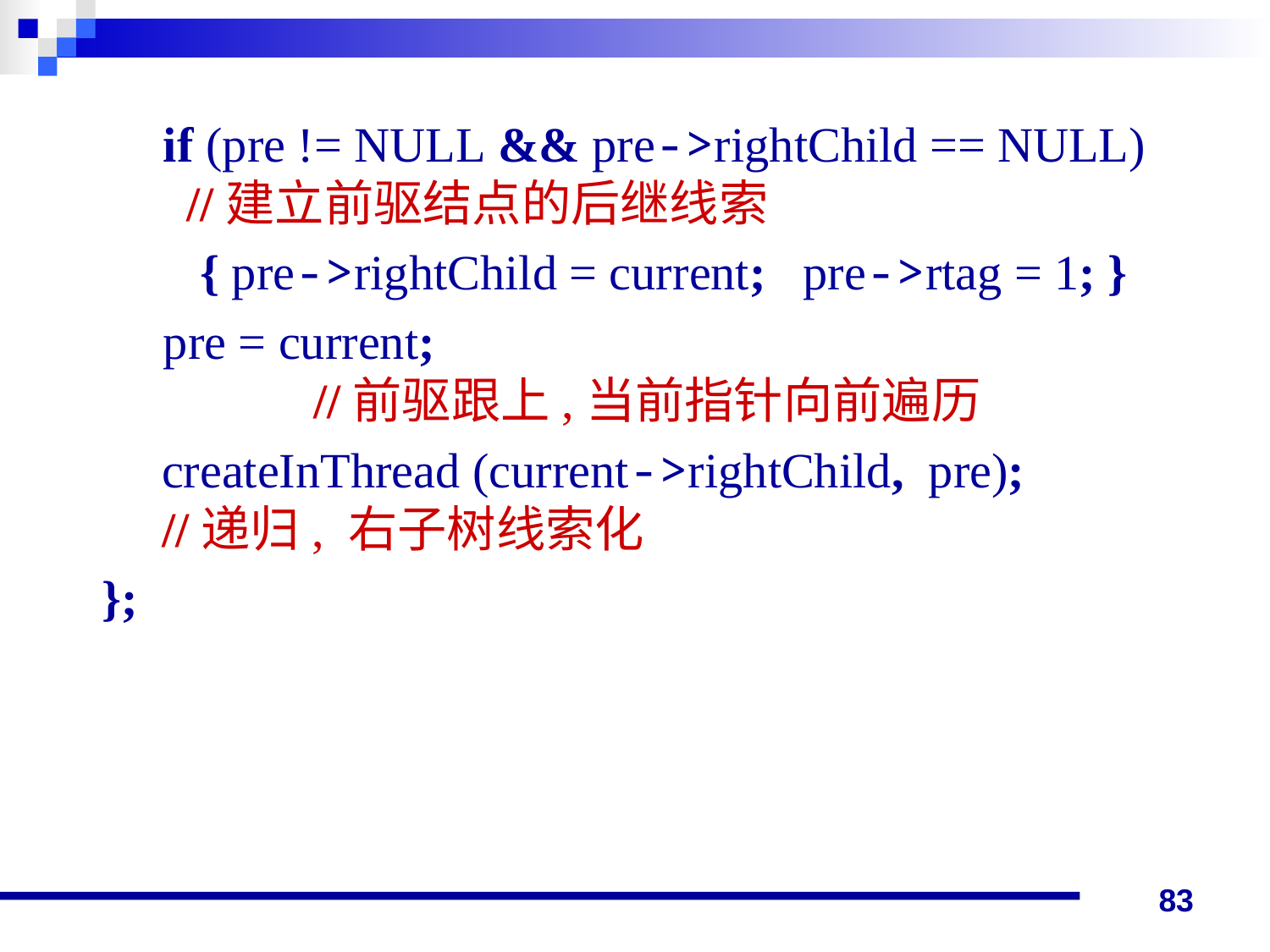

if (pre != NULL && pre->rightChild == NULL) 	    //建立前驱结点的后继线索
        { pre->rightChild = current;   pre->rtag = 1; }
     pre = current;							   //前驱跟上,当前指针向前遍历
	 createInThread (current->rightChild,  pre);		  //递归, 右子树线索化
};
83